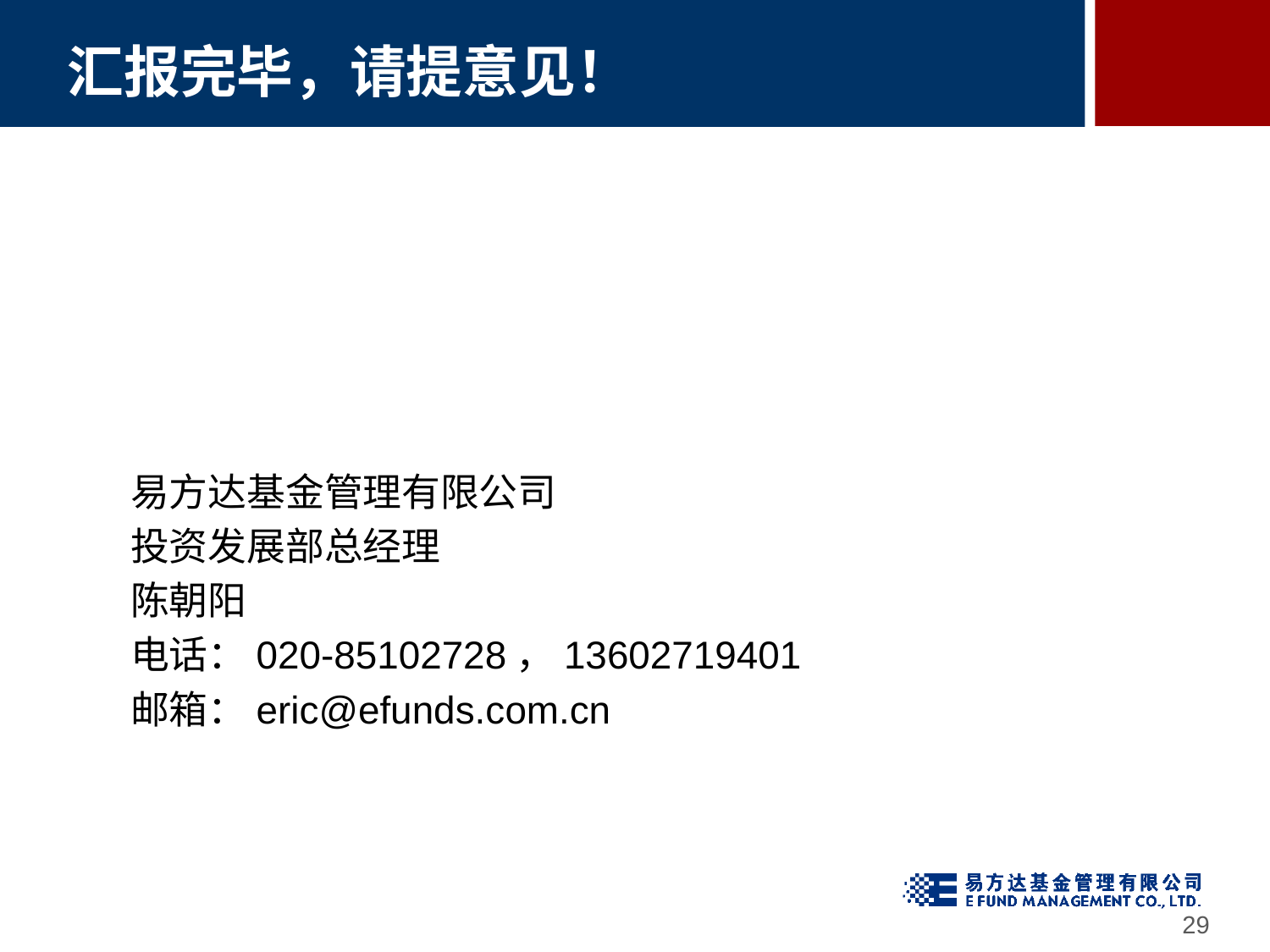

# 汇报完毕，请提意见！

易方达基金管理有限公司
投资发展部总经理
陈朝阳
电话：020-85102728，13602719401
邮箱：eric@efunds.com.cn